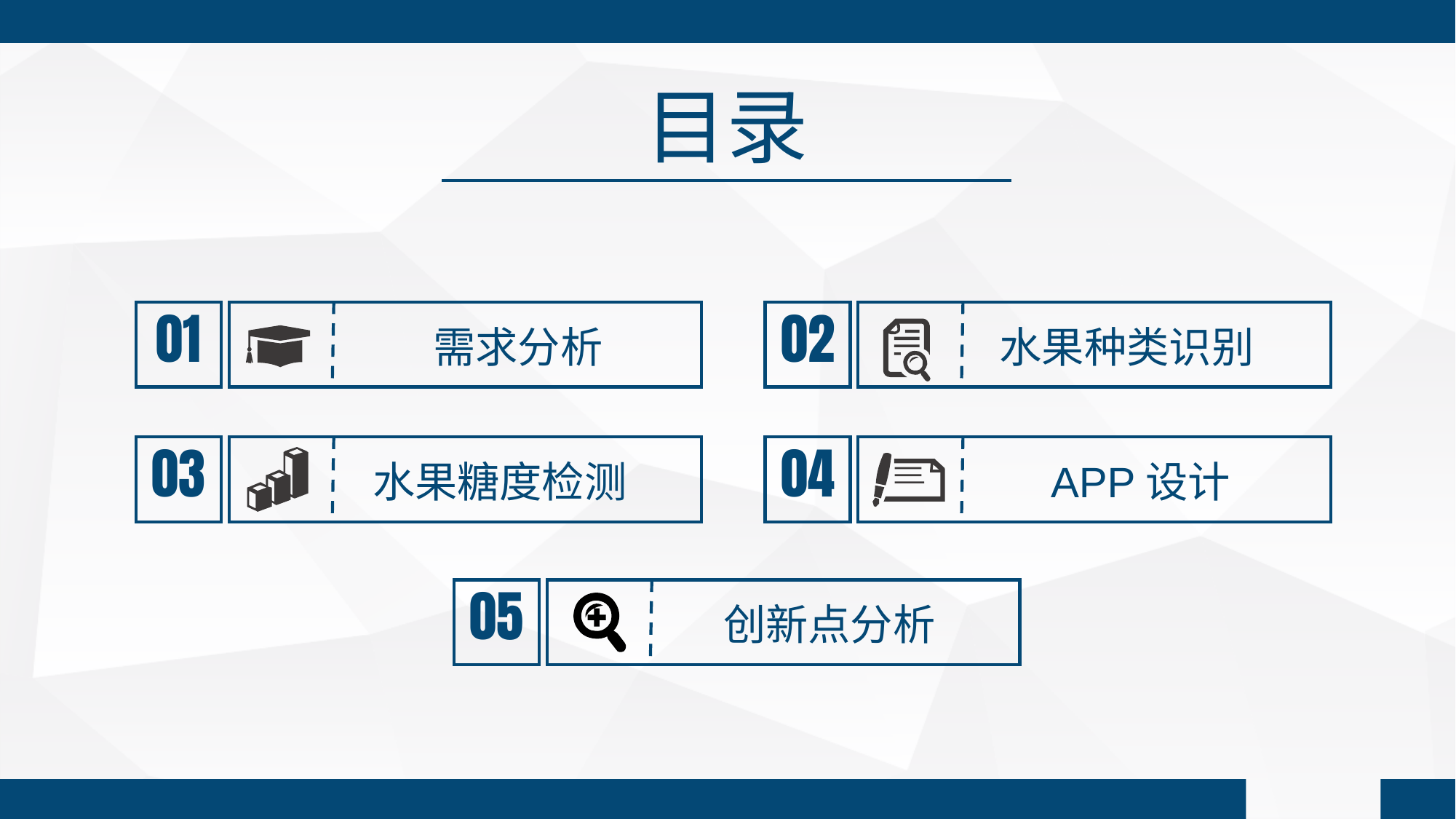

目录
01

需求分析

02

水果种类识别

03

水果糖度检测

04

APP设计

05

创新点分析